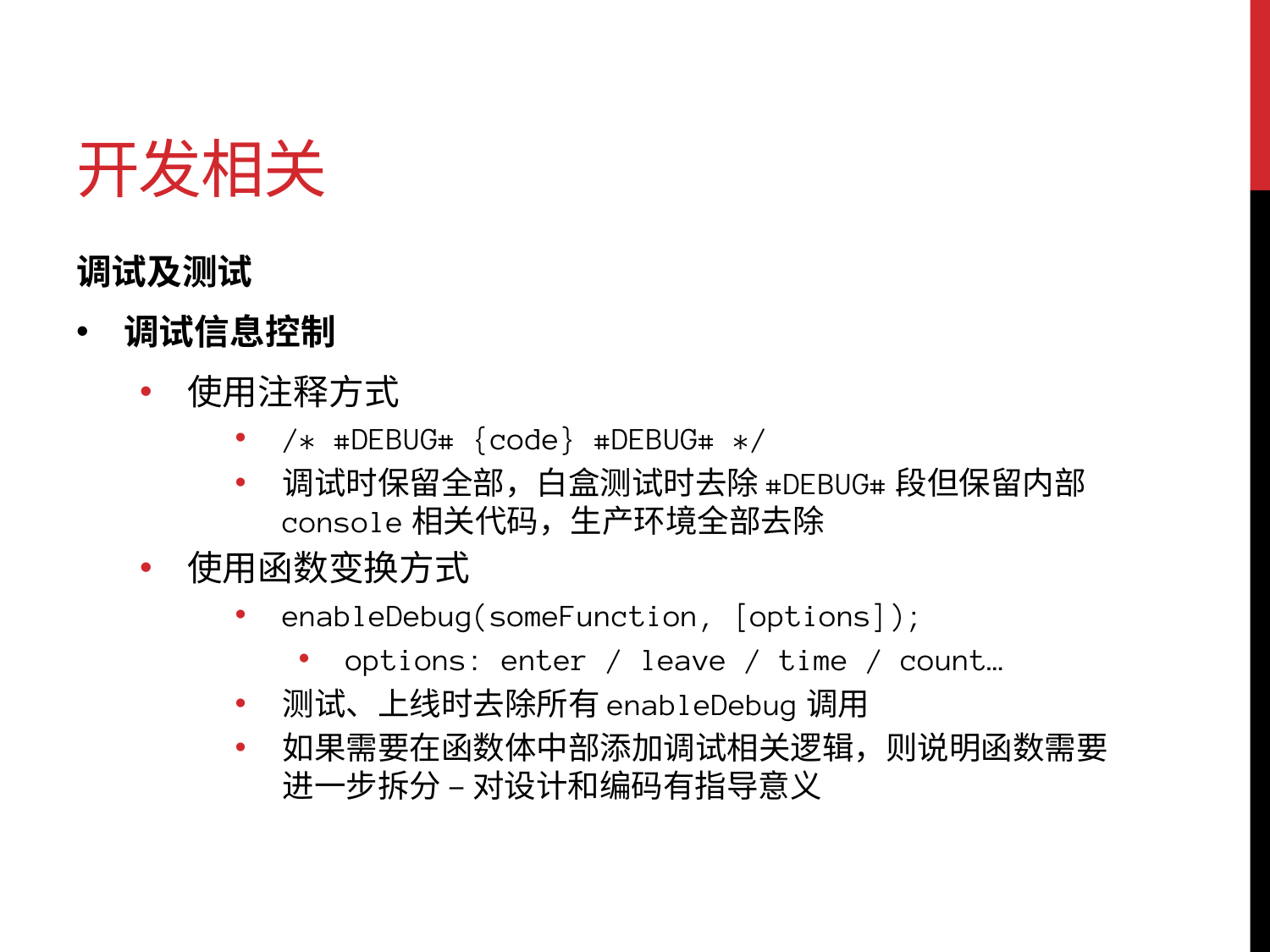

# 开发相关
调试及测试
调试信息控制
使用注释方式
/* #DEBUG# {code} #DEBUG# */
调试时保留全部，白盒测试时去除#DEBUG#段但保留内部console相关代码，生产环境全部去除
使用函数变换方式
enableDebug(someFunction, [options]);
options: enter / leave / time / count…
测试、上线时去除所有enableDebug调用
如果需要在函数体中部添加调试相关逻辑，则说明函数需要进一步拆分 – 对设计和编码有指导意义